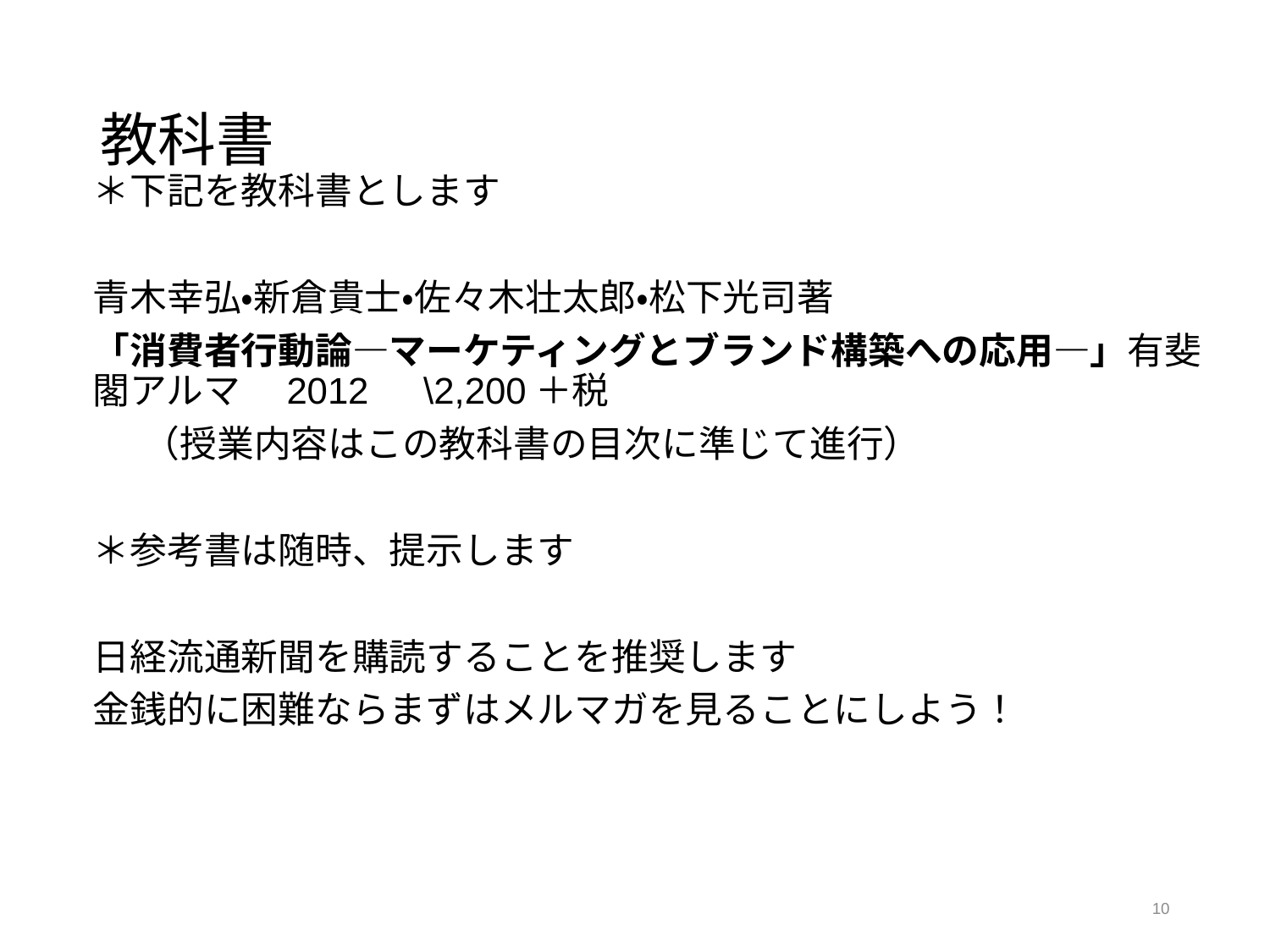

# 教科書
＊下記を教科書とします

青木幸弘・新倉貴士・佐々木壮太郎・松下光司著
「消費者行動論―マーケティングとブランド構築への応用―」有斐閣アルマ　2012　\2,200＋税
     （授業内容はこの教科書の目次に準じて進行）

＊参考書は随時、提示します

日経流通新聞を購読することを推奨します
金銭的に困難ならまずはメルマガを見ることにしよう！
10